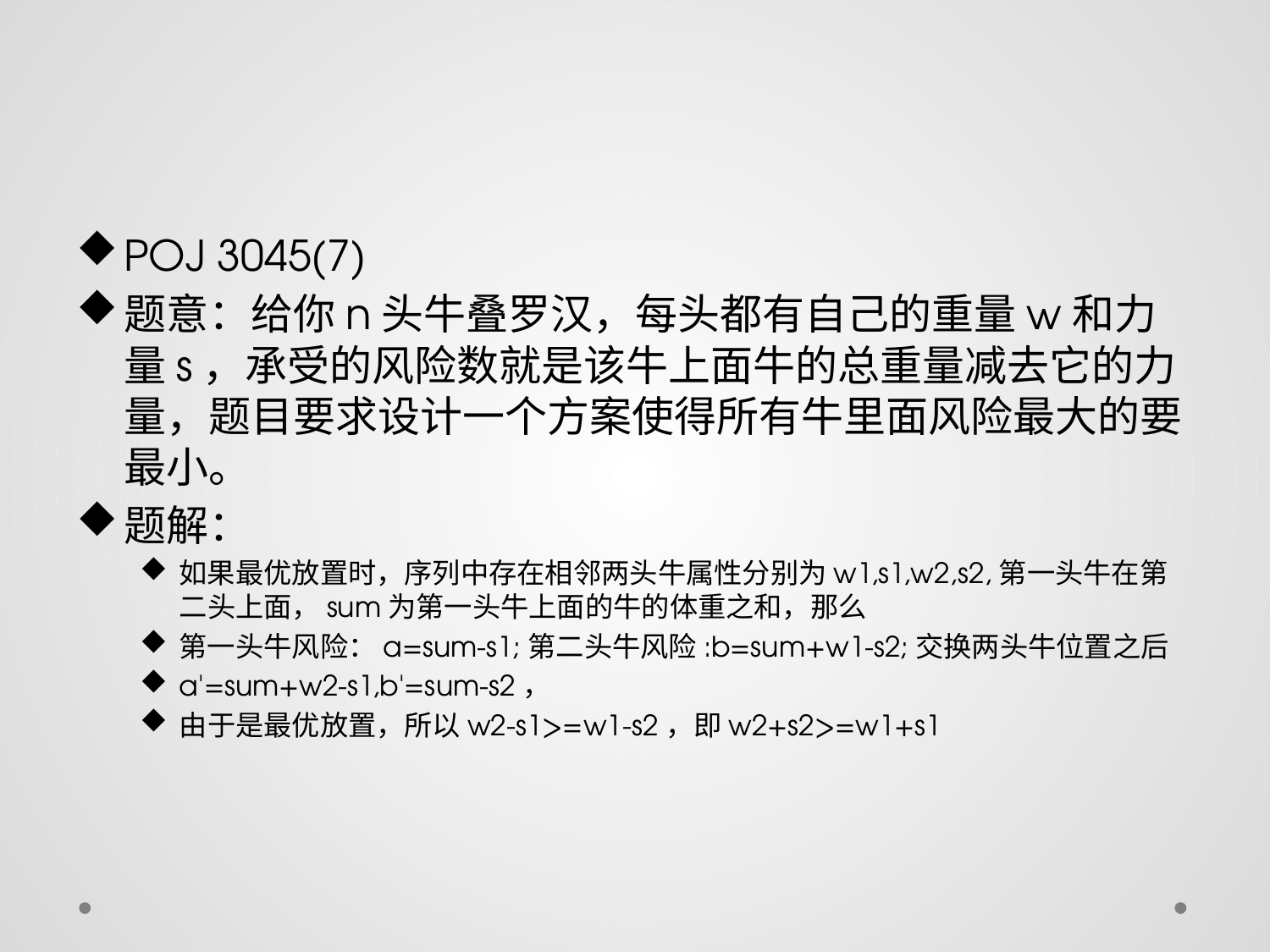

#
POJ 3045(7)
题意：给你n头牛叠罗汉，每头都有自己的重量w和力量s，承受的风险数就是该牛上面牛的总重量减去它的力量，题目要求设计一个方案使得所有牛里面风险最大的要最小。
题解：
如果最优放置时，序列中存在相邻两头牛属性分别为w1,s1,w2,s2,第一头牛在第二头上面，sum为第一头牛上面的牛的体重之和，那么
第一头牛风险：a=sum-s1;第二头牛风险:b=sum+w1-s2;交换两头牛位置之后
a'=sum+w2-s1,b'=sum-s2，
由于是最优放置，所以w2-s1>=w1-s2，即w2+s2>=w1+s1